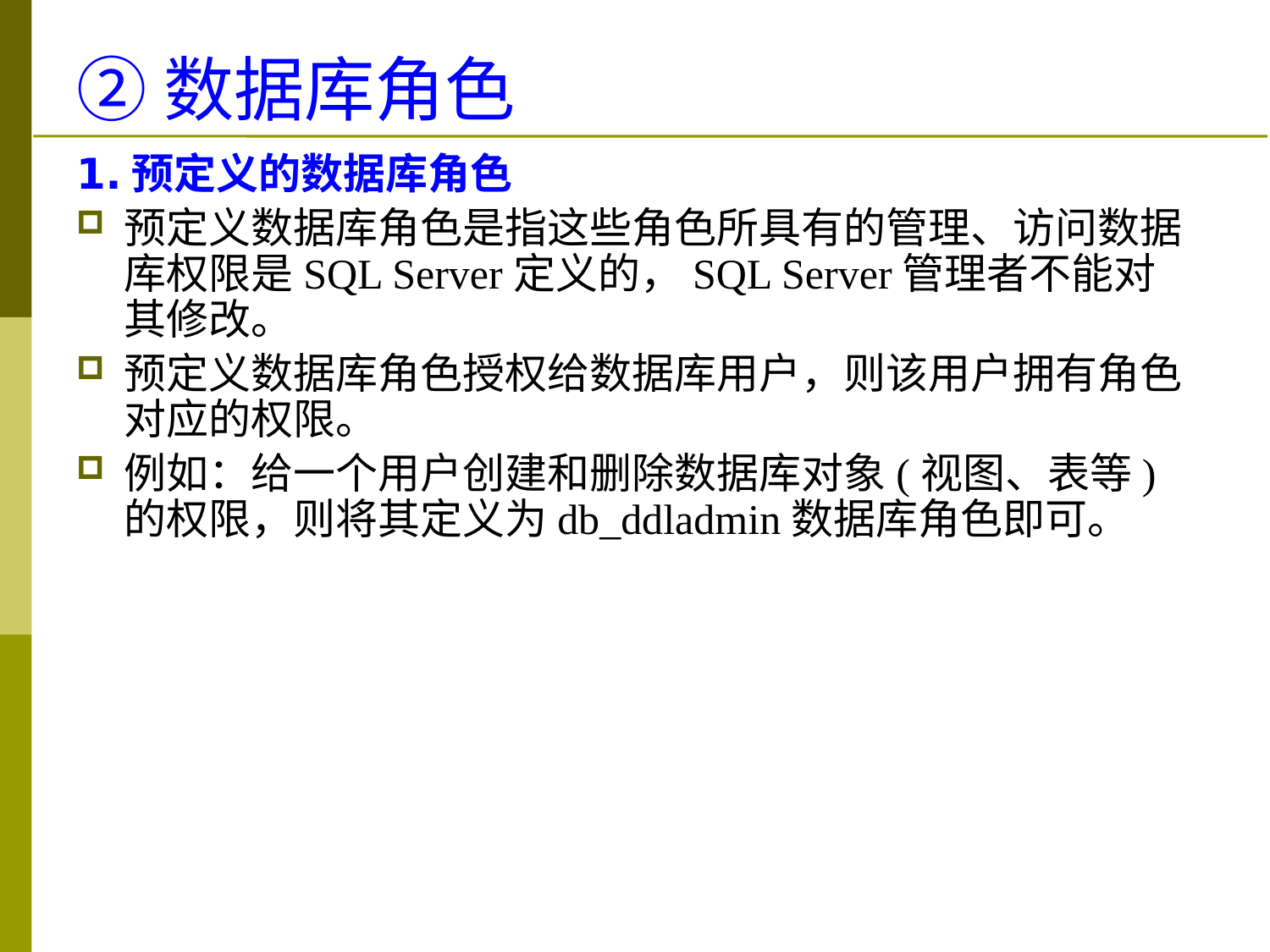

# ②数据库角色
1.预定义的数据库角色
预定义数据库角色是指这些角色所具有的管理、访问数据库权限是SQL Server定义的，SQL Server管理者不能对其修改。
预定义数据库角色授权给数据库用户，则该用户拥有角色对应的权限。
例如：给一个用户创建和删除数据库对象(视图、表等)的权限，则将其定义为db_ddladmin数据库角色即可。